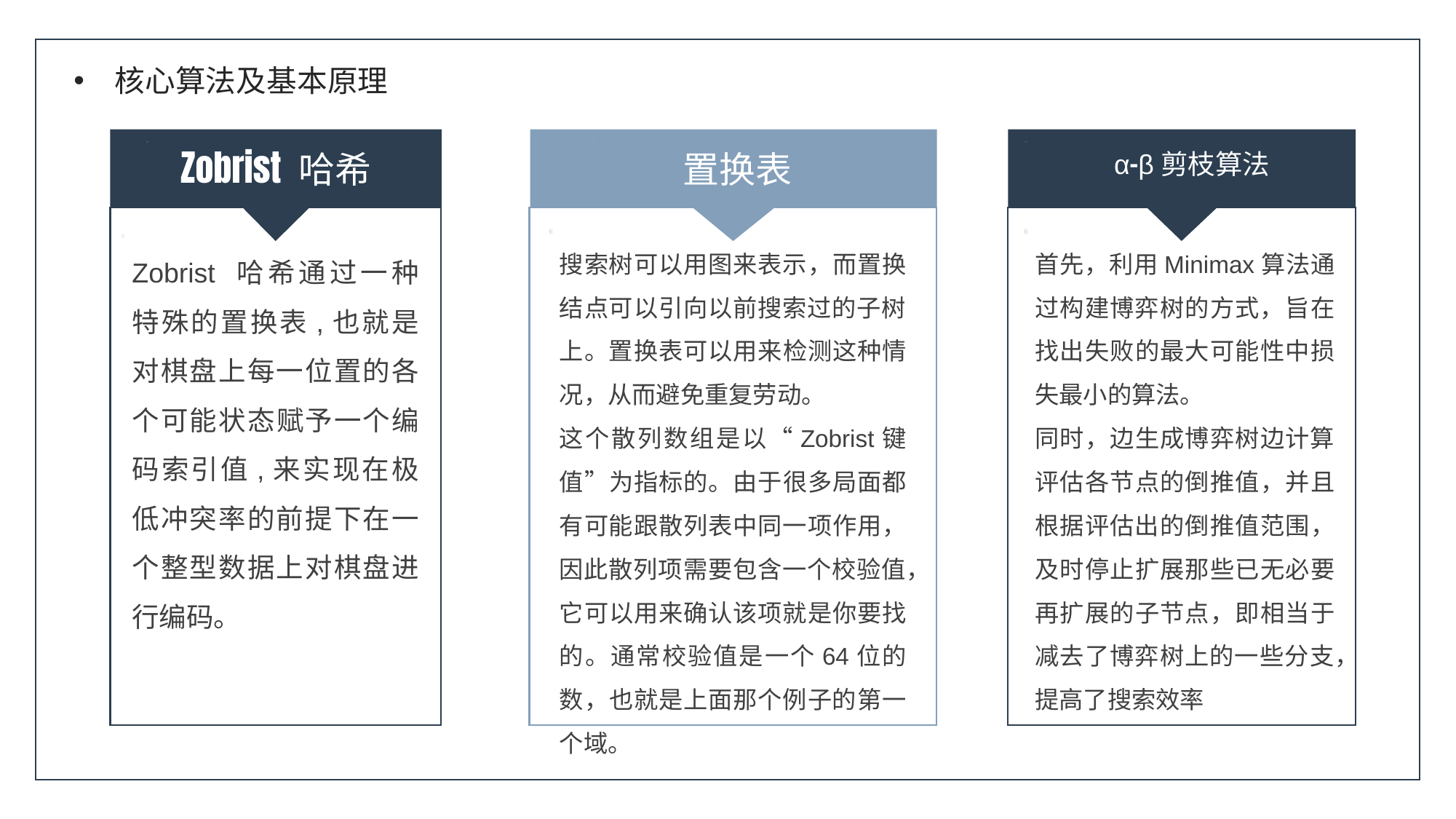

核心算法及基本原理

Zobrist 哈希
置换表
α-β剪枝算法

搜索树可以用图来表示，而置换结点可以引向以前搜索过的子树上。置换表可以用来检测这种情况，从而避免重复劳动。
这个散列数组是以“Zobrist键值”为指标的。由于很多局面都有可能跟散列表中同一项作用，因此散列项需要包含一个校验值，它可以用来确认该项就是你要找的。通常校验值是一个64位的数，也就是上面那个例子的第一个域。
首先，利用Minimax算法通过构建博弈树的方式，旨在找出失败的最大可能性中损失最小的算法。
同时，边生成博弈树边计算评估各节点的倒推值，并且根据评估出的倒推值范围，及时停止扩展那些已无必要再扩展的子节点，即相当于减去了博弈树上的一些分支，提高了搜索效率
Zobrist 哈希通过一种特殊的置换表,也就是对棋盘上每一位置的各个可能状态赋予一个编码索引值,来实现在极低冲突率的前提下在一个整型数据上对棋盘进行编码。